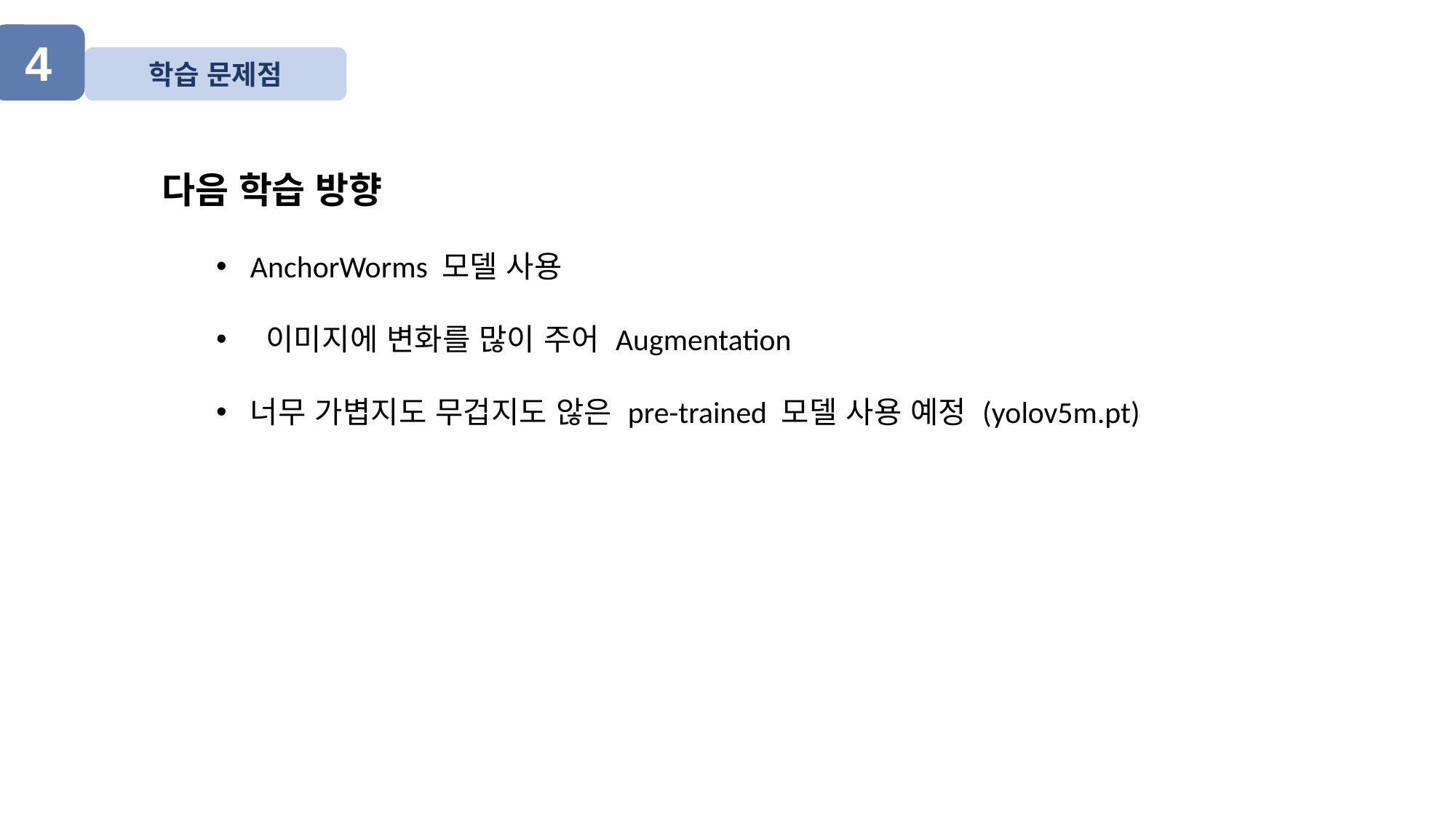

4

학습 문제점
다음 학습 방향

AnchorWorms 모델 사용

 이미지에 변화를 많이 주어 Augmentation

너무 가볍지도 무겁지도 않은 pre-trained 모델 사용 예정 (yolov5m.pt)